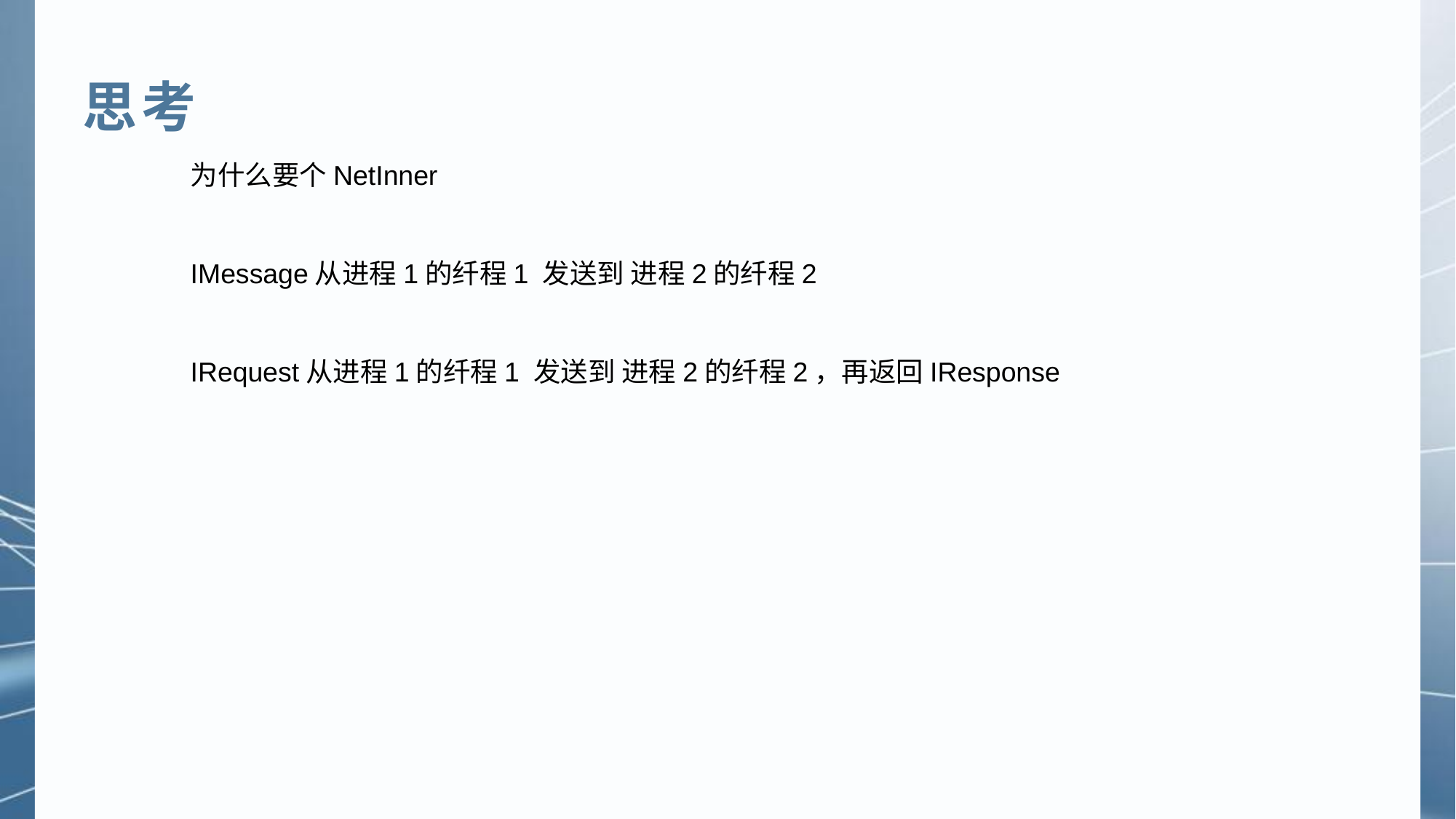

思考
为什么要个NetInner

IMessage从进程1的纤程1 发送到 进程2的纤程2

IRequest从进程1的纤程1 发送到 进程2的纤程2，再返回IResponse